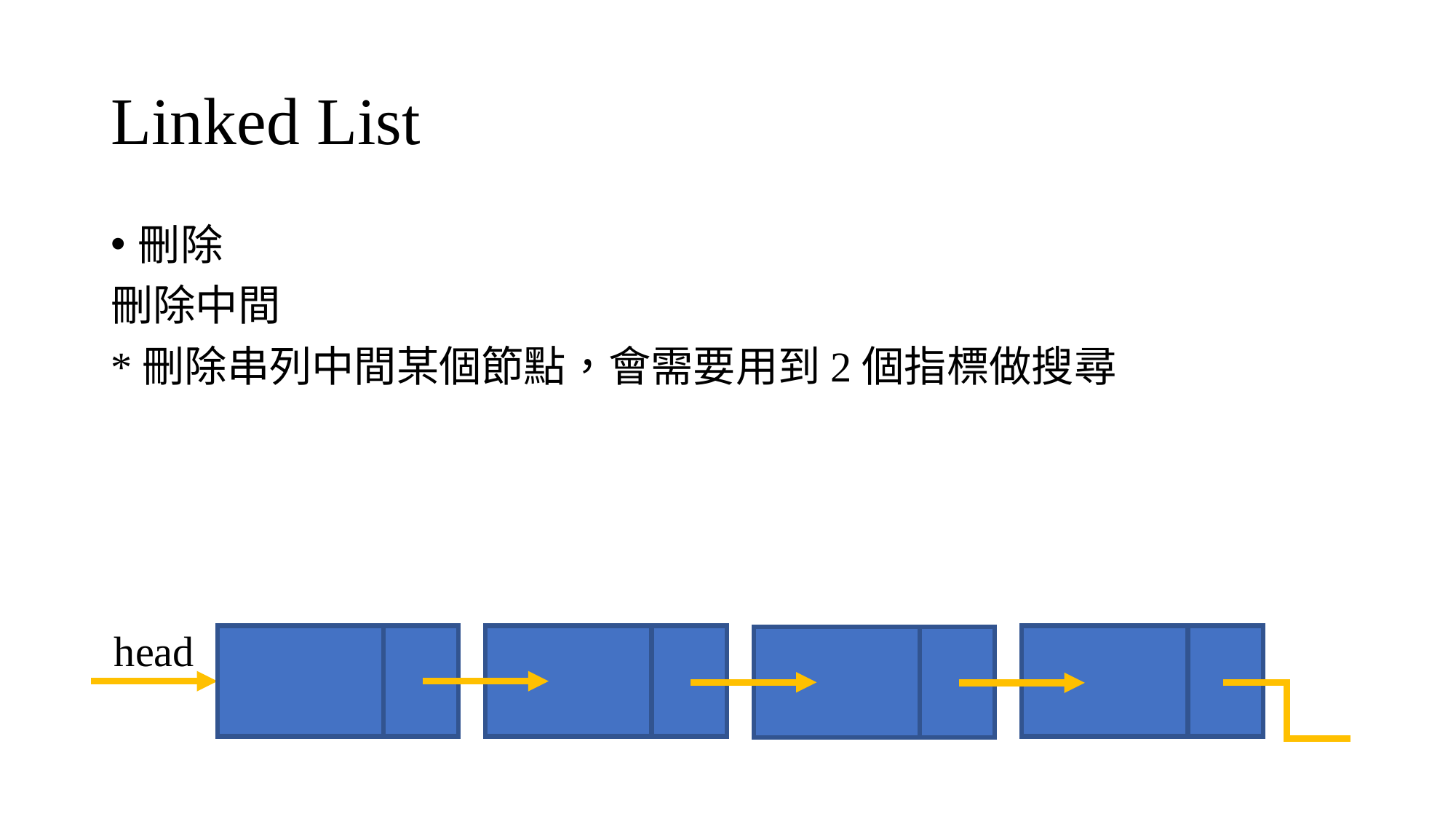

# Linked List
刪除
刪除中間
*刪除串列中間某個節點，會需要用到2個指標做搜尋
head